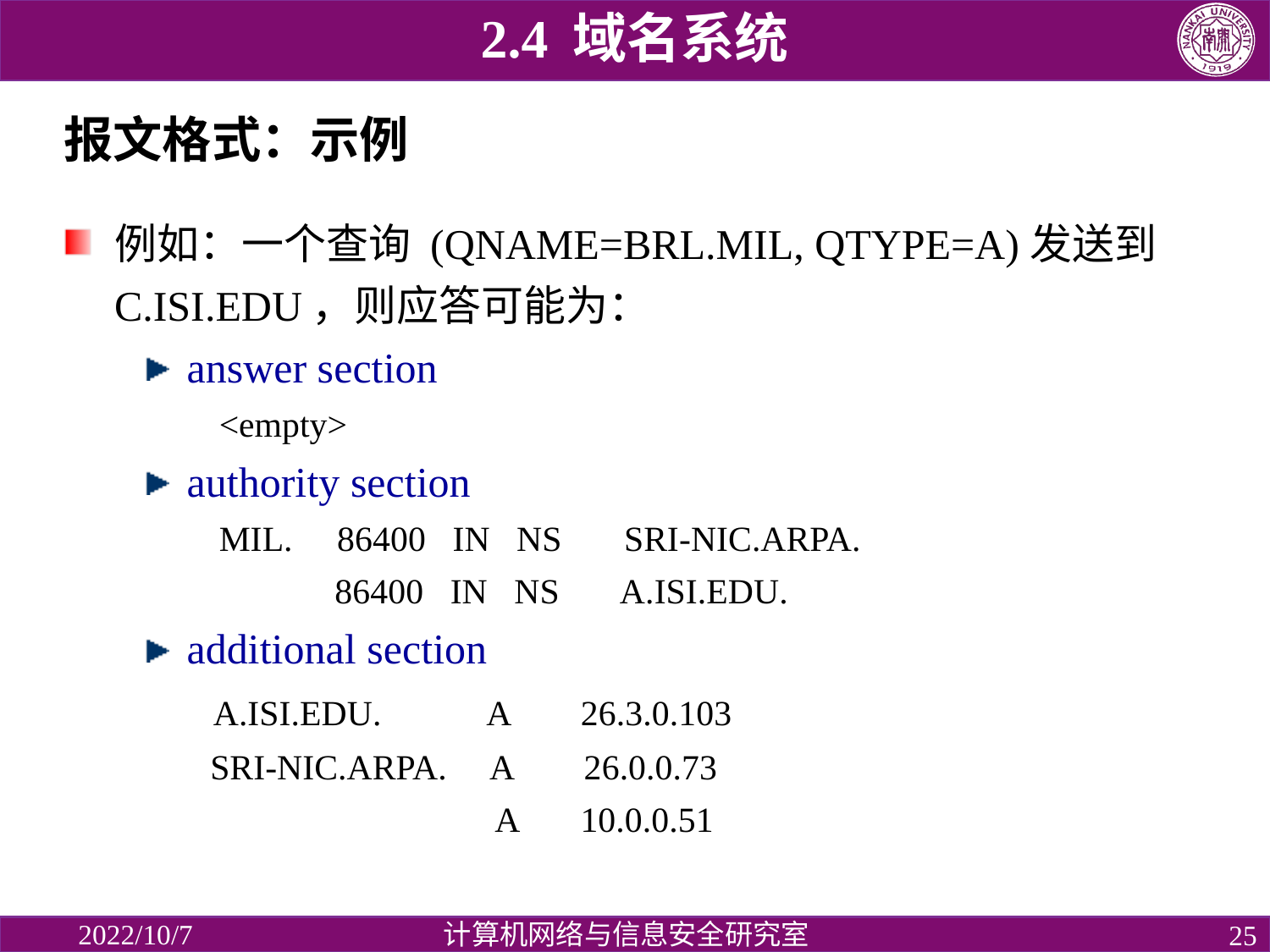

2.4 域名系统
# 报文格式：示例
例如：一个查询 (QNAME=BRL.MIL, QTYPE=A)发送到C.ISI.EDU，则应答可能为：
 answer section
         <empty>
 authority section
         MIL.     86400   IN   NS       SRI-NIC.ARPA.
                      86400   IN   NS       A.ISI.EDU.
 additional section
       A.ISI.EDU.            A        26.3.0.103
        SRI-NIC.ARPA.     A        26.0.0.73
                                        A       10.0.0.51